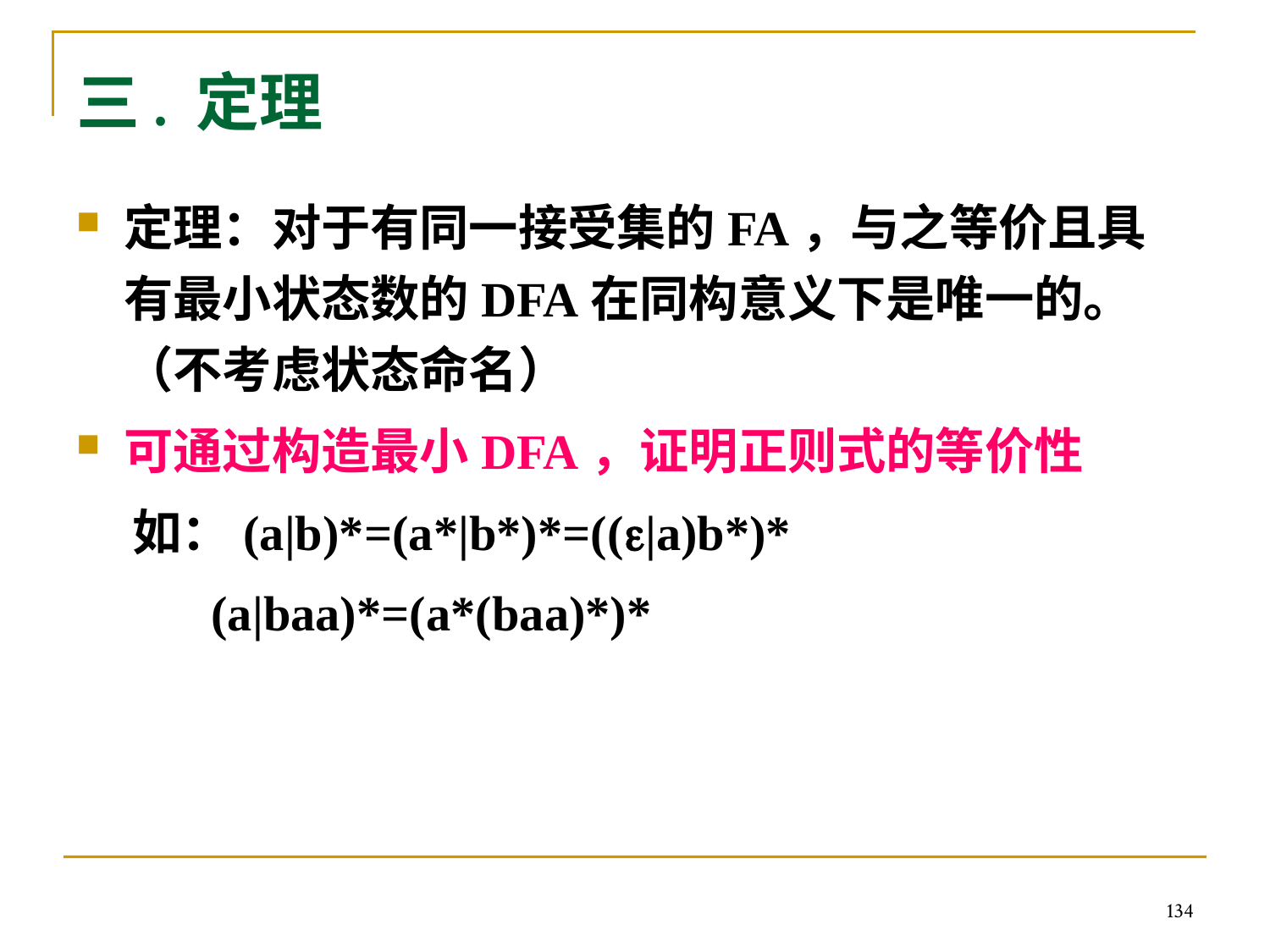

# 三. 定理
定理：对于有同一接受集的FA，与之等价且具有最小状态数的DFA在同构意义下是唯一的。（不考虑状态命名）
可通过构造最小DFA，证明正则式的等价性
    如：(a|b)*=(a*|b*)*=((ε|a)b*)*
           (a|baa)*=(a*(baa)*)*
134